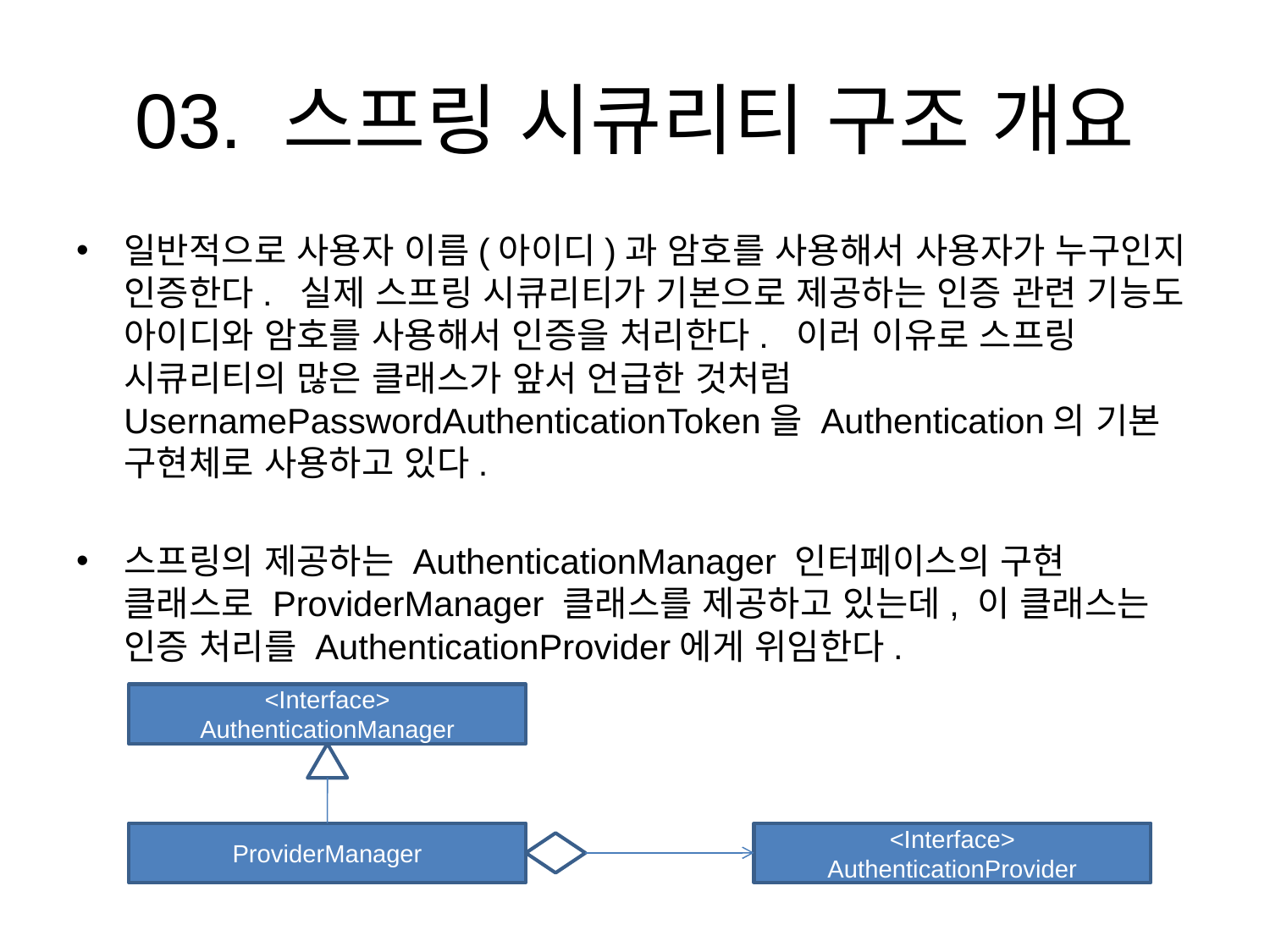

# 03. 스프링 시큐리티 구조 개요
일반적으로 사용자 이름(아이디)과 암호를 사용해서 사용자가 누구인지 인증한다.  실제 스프링 시큐리티가 기본으로 제공하는 인증 관련 기능도 아이디와 암호를 사용해서 인증을 처리한다.  이러 이유로 스프링 시큐리티의 많은 클래스가 앞서 언급한 것처럼 UsernamePasswordAuthenticationToken을 Authentication의 기본 구현체로 사용하고 있다.

스프링의 제공하는 AuthenticationManager 인터페이스의 구현 클래스로 ProviderManager 클래스를 제공하고 있는데, 이 클래스는 인증 처리를 AuthenticationProvider에게 위임한다.
<Interface>
AuthenticationManager

ProviderManager
<Interface>
AuthenticationProvider